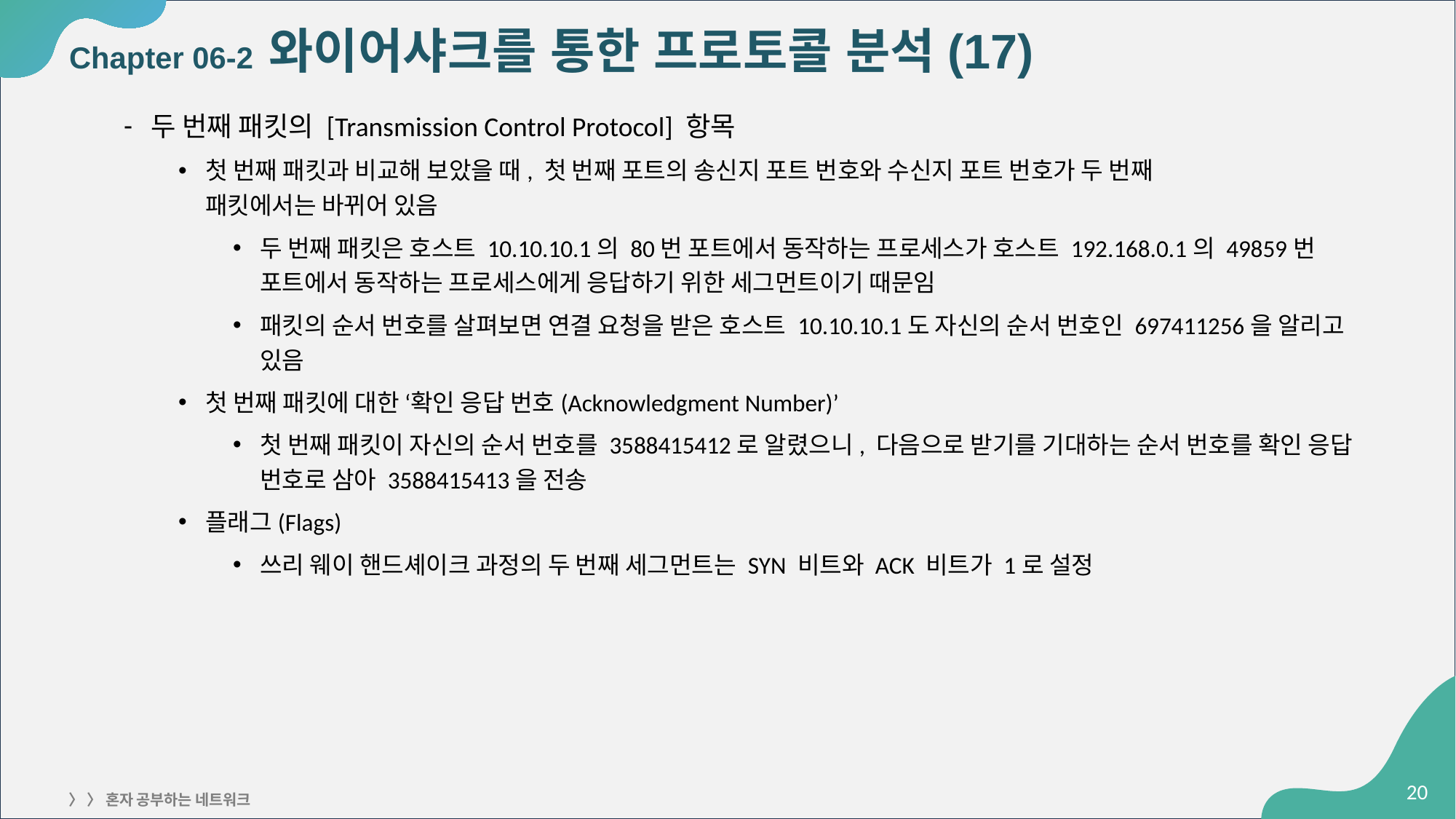

# Chapter 06-2 와이어샤크를 통한 프로토콜 분석(17)
두 번째 패킷의 [Transmission Control Protocol] 항목
첫 번째 패킷과 비교해 보았을 때, 첫 번째 포트의 송신지 포트 번호와 수신지 포트 번호가 두 번째
패킷에서는 바뀌어 있음
두 번째 패킷은 호스트 10.10.10.1의 80번 포트에서 동작하는 프로세스가 호스트 192.168.0.1의 49859번 포트에서 동작하는 프로세스에게 응답하기 위한 세그먼트이기 때문임
패킷의 순서 번호를 살펴보면 연결 요청을 받은 호스트 10.10.10.1도 자신의 순서 번호인 697411256을 알리고 있음
첫 번째 패킷에 대한 ‘확인 응답 번호(Acknowledgment Number)’
첫 번째 패킷이 자신의 순서 번호를 3588415412로 알렸으니, 다음으로 받기를 기대하는 순서 번호를 확인 응답 번호로 삼아 3588415413을 전송
플래그(Flags)
쓰리 웨이 핸드셰이크 과정의 두 번째 세그먼트는 SYN 비트와 ACK 비트가 1로 설정
20
〉 〉 혼자 공부하는 네트워크